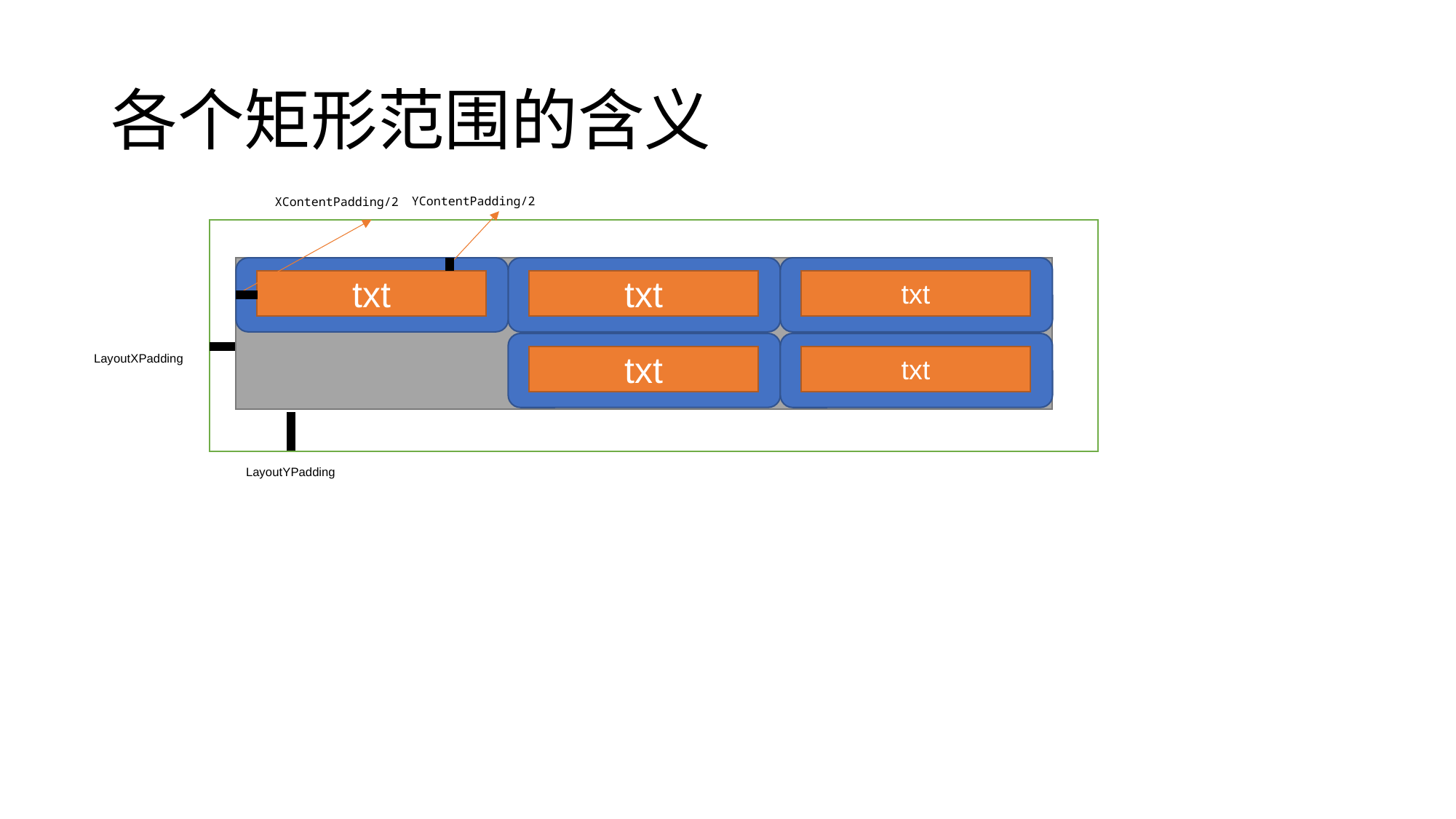

# 各个矩形范围的含义
YContentPadding/2
XContentPadding/2

txt
txt
txt

LayoutXPadding
txt
txt
LayoutYPadding